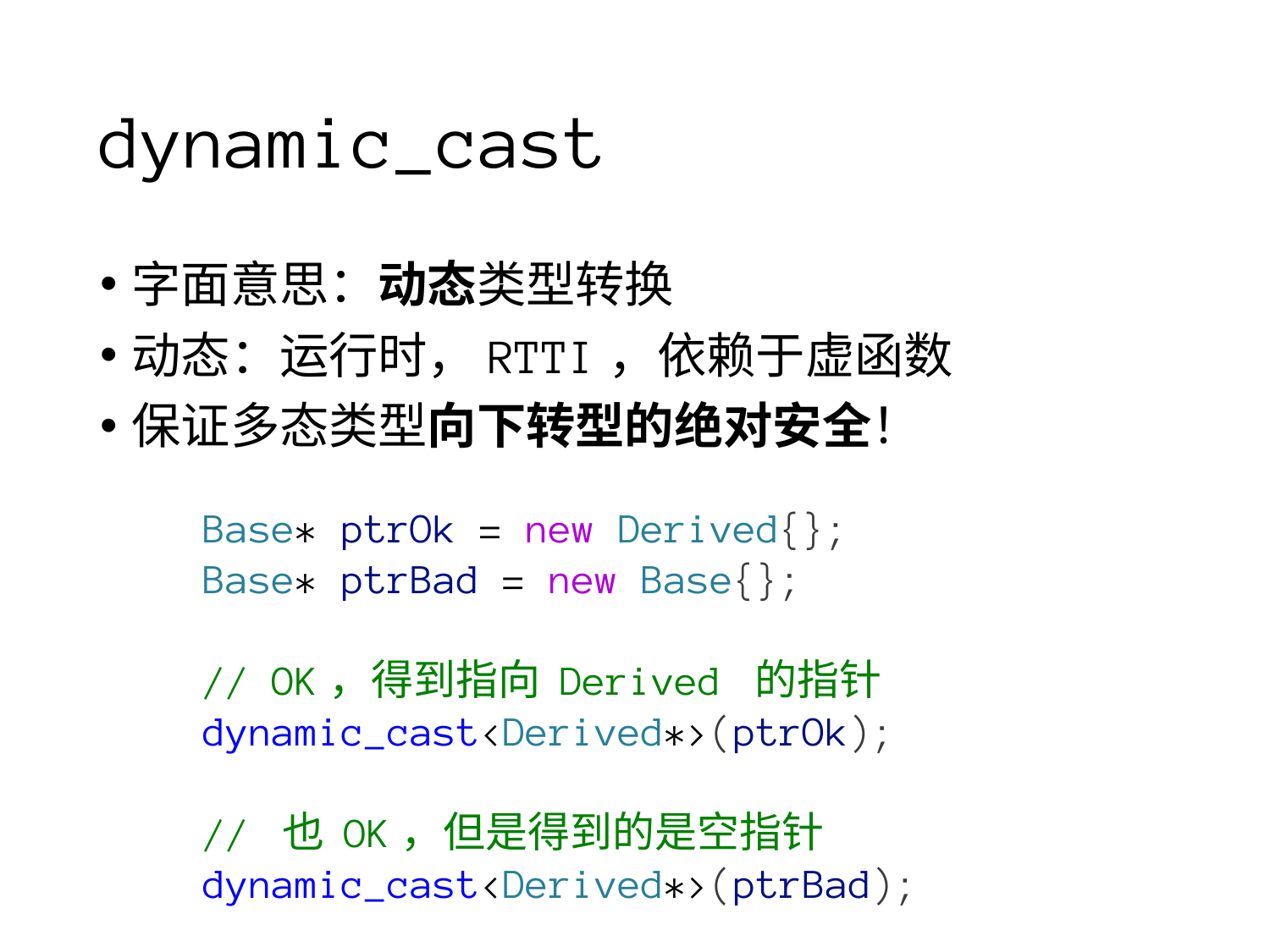

# dynamic_cast
字面意思：动态类型转换
动态：运行时，RTTI，依赖于虚函数
保证多态类型向下转型的绝对安全！
Base* ptrOk = new Derived{};
Base* ptrBad = new Base{};

// OK，得到指向 Derived 的指针
dynamic_cast<Derived*>(ptrOk);

// 也 OK，但是得到的是空指针
dynamic_cast<Derived*>(ptrBad);